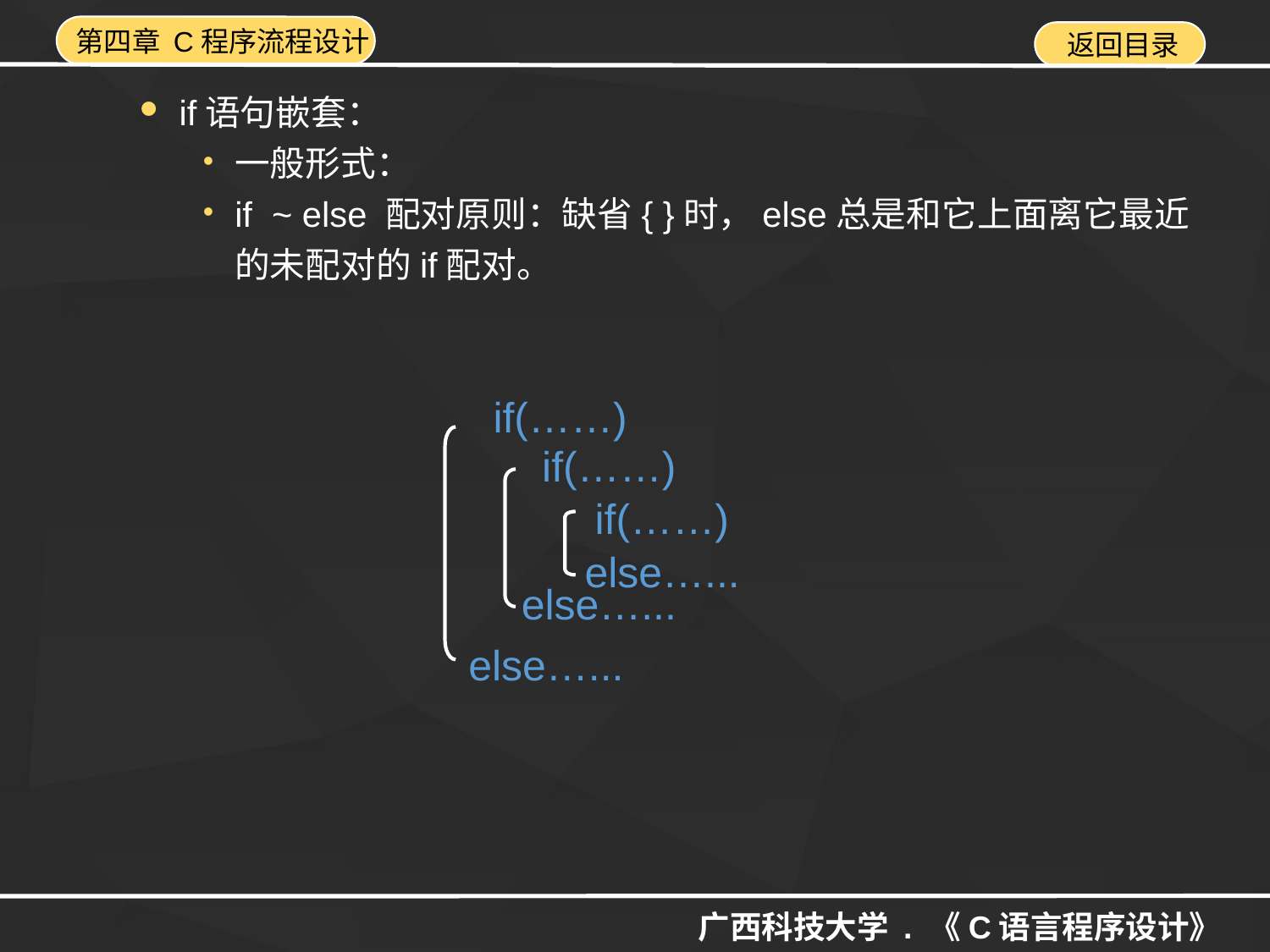

if语句嵌套：
一般形式：
if  ~ else 配对原则：缺省{ }时，else总是和它上面离它最近的未配对的if配对。
if(……)

if(……)

if(……)

else…...
else…...
else…...